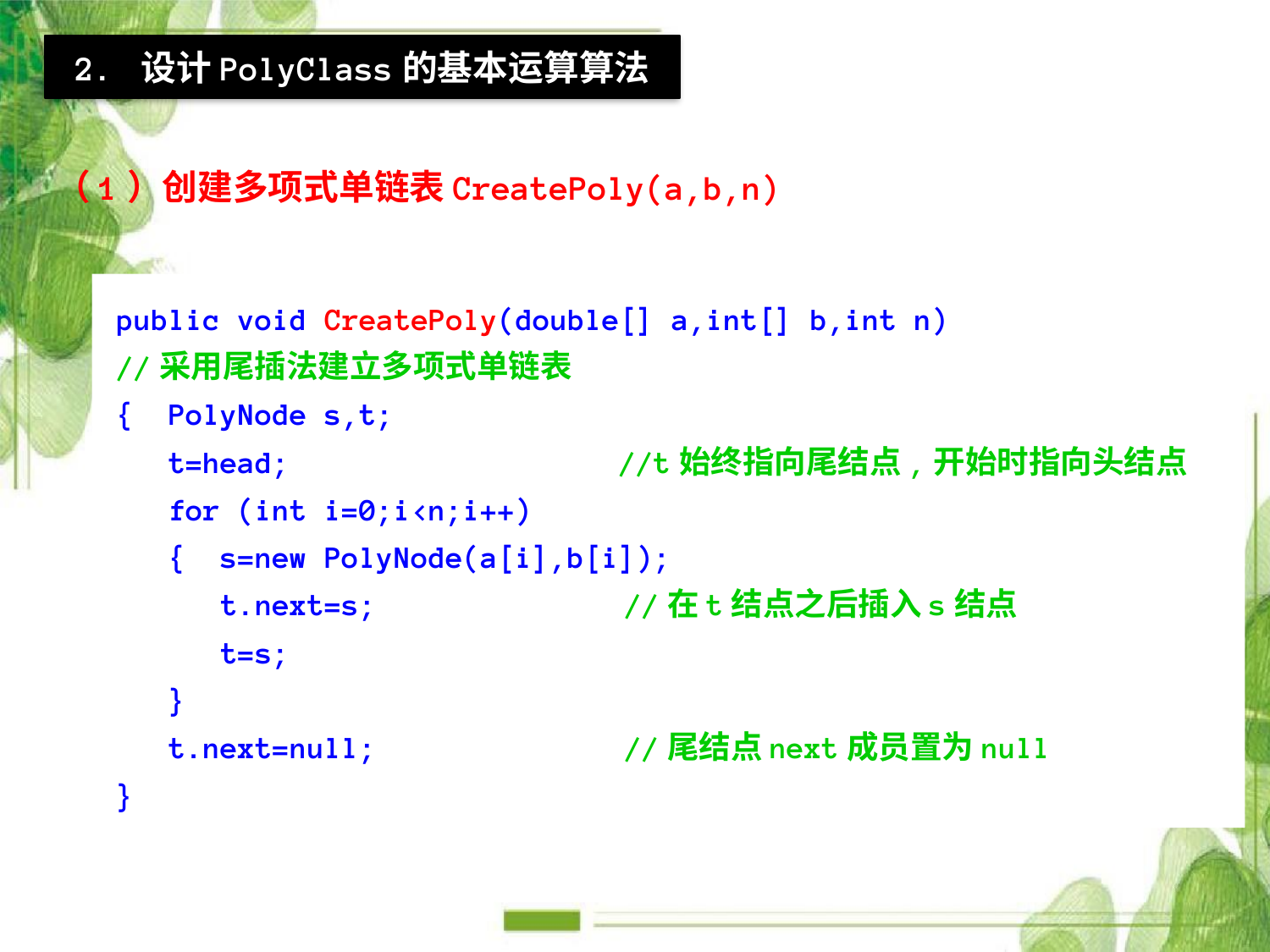

2. 设计PolyClass的基本运算算法
（1）创建多项式单链表CreatePoly(a,b,n)
public void CreatePoly(double[] a,int[] b,int n)
//采用尾插法建立多项式单链表
{  PolyNode s,t;
   t=head;		       //t始终指向尾结点,开始时指向头结点
   for (int i=0;i<n;i++)
   {  s=new PolyNode(a[i],b[i]);
      t.next=s;		//在t结点之后插入s结点
      t=s;
   }
   t.next=null;		//尾结点next成员置为null
}